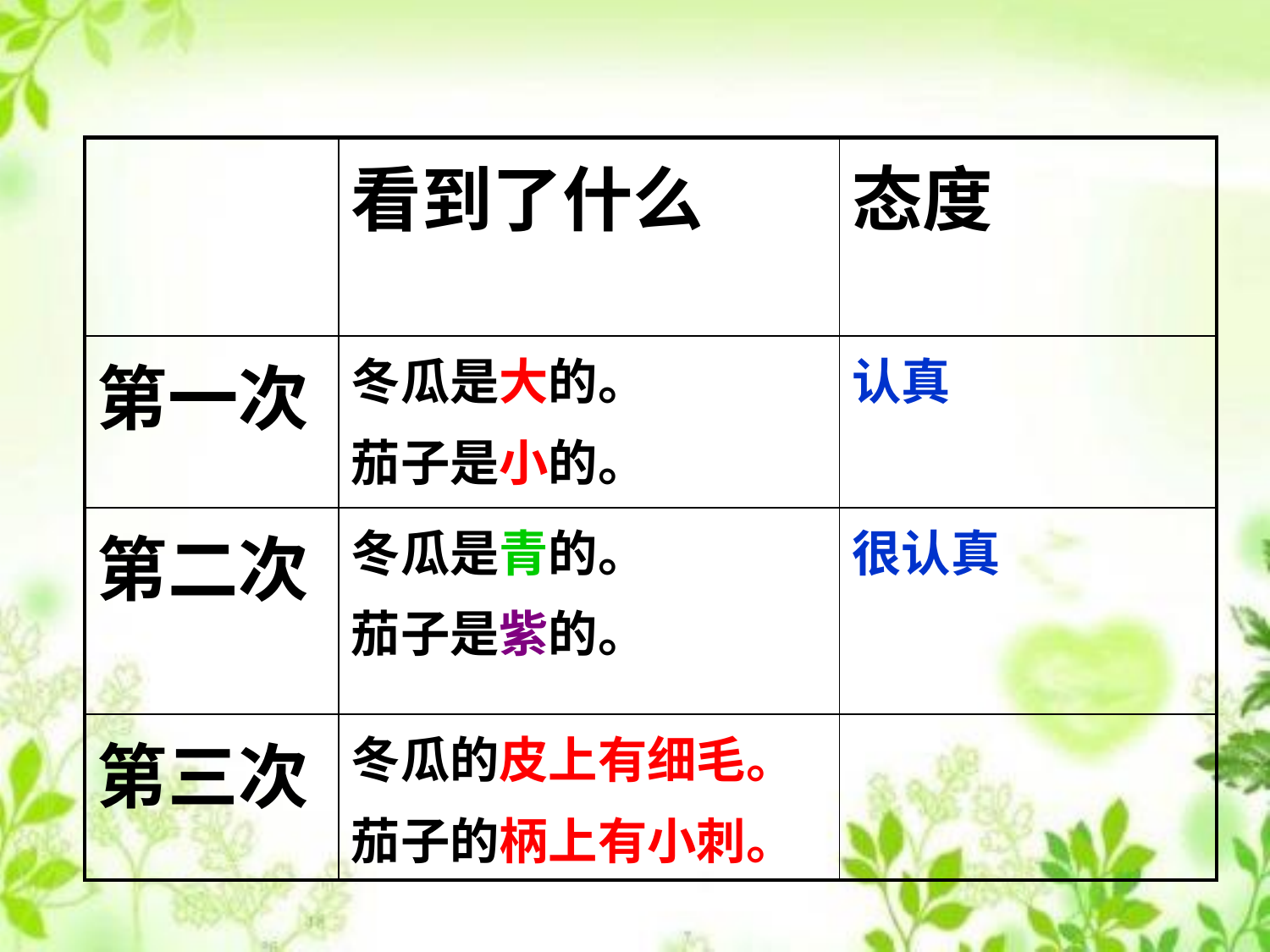

|  | 看到了什么 | 态度 |
| --- | --- | --- |
| 第一次 | 冬瓜是大的。 茄子是小的。 | 认真 |
| 第二次 | 冬瓜是青的。 茄子是紫的。 | 很认真 |
| 第三次 | 冬瓜的皮上有细毛。 茄子的柄上有小刺。 |  |